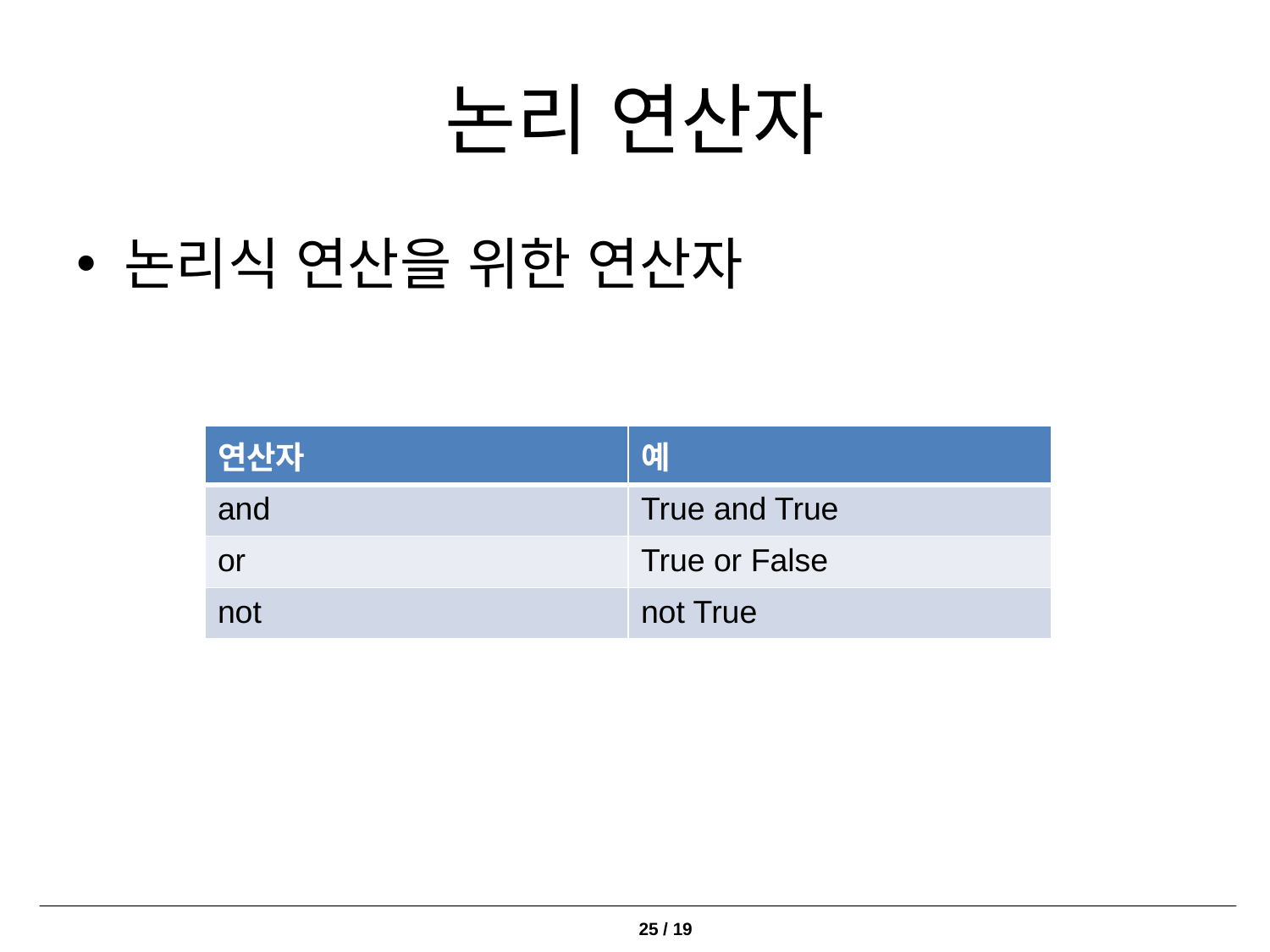

# 논리 연산자
논리식 연산을 위한 연산자
| 연산자 | 예 |
| --- | --- |
| and | True and True |
| or | True or False |
| not | not True |